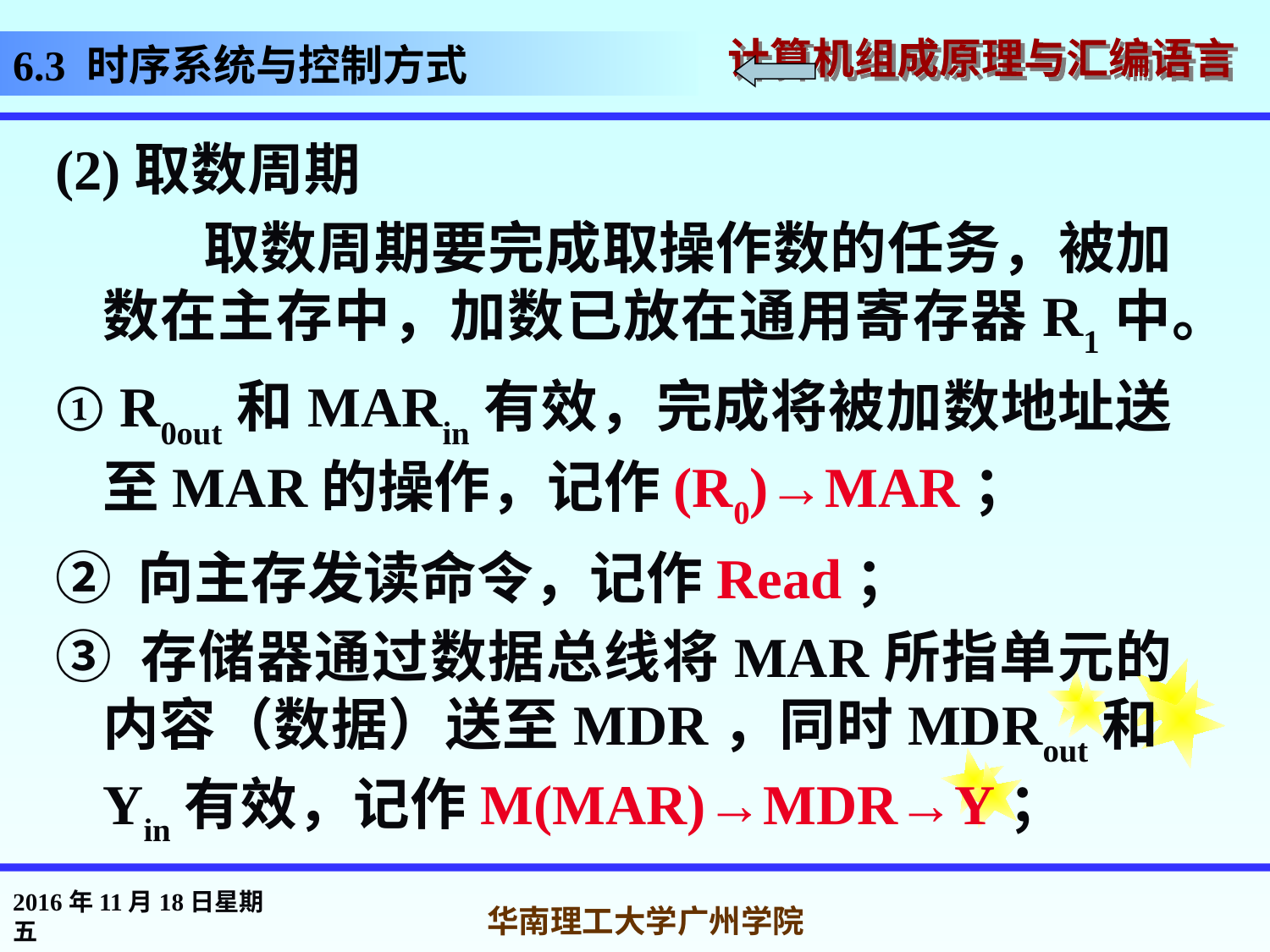

# 6.3 时序系统与控制方式

(2)取数周期
          取数周期要完成取操作数的任务，被加数在主存中，加数已放在通用寄存器R1中。
① R0out和MARin有效，完成将被加数地址送至MAR的操作，记作(R0)→MAR；
② 向主存发读命令，记作Read；
③ 存储器通过数据总线将MAR所指单元的内容（数据）送至MDR，同时MDRout和Yin有效，记作M(MAR)→MDR→Y；

2016年11月18日星期五
华南理工大学广州学院